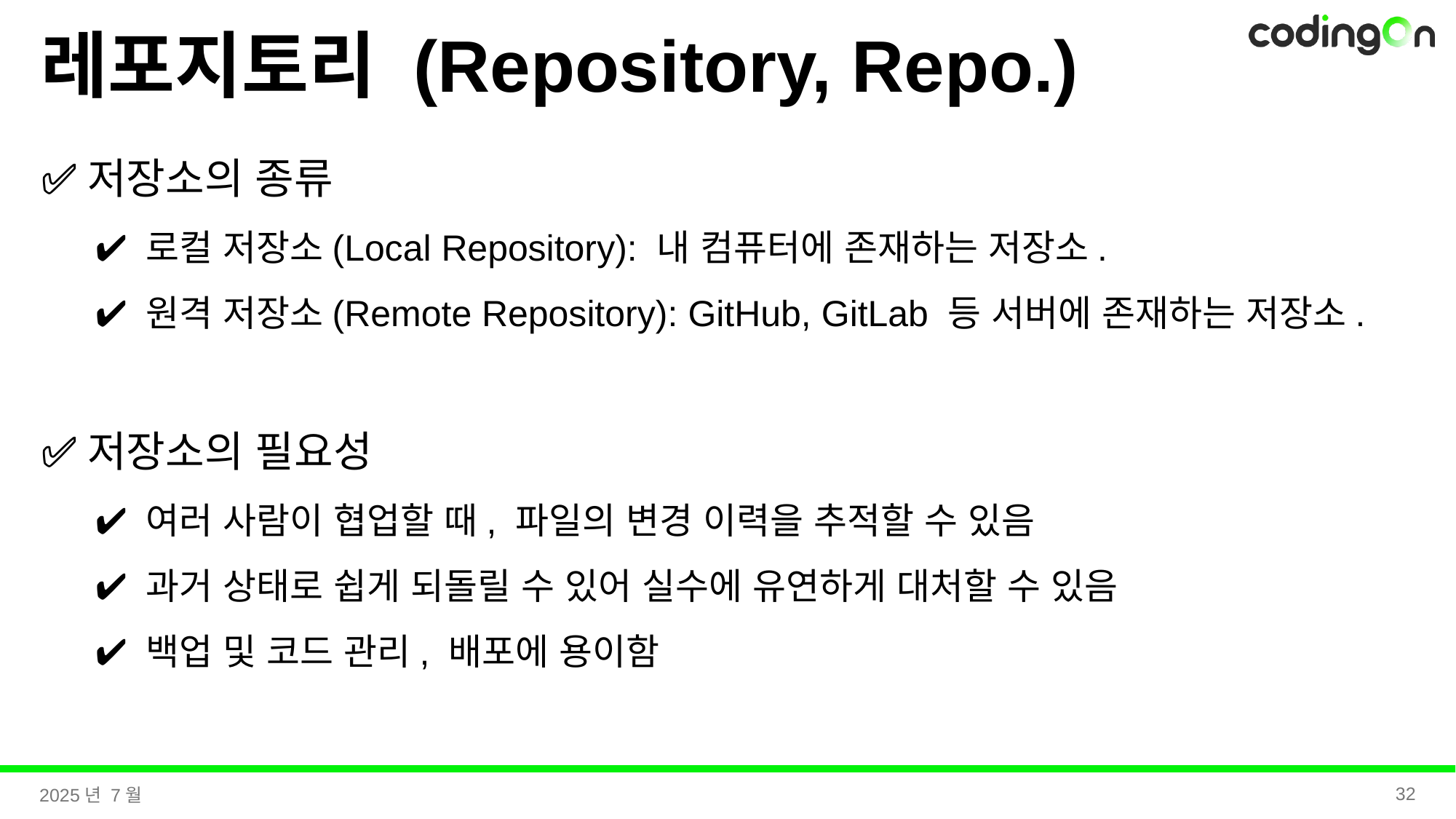

레포지토리 (Repository, Repo.)
✅저장소의 종류
✔️ 로컬 저장소(Local Repository): 내 컴퓨터에 존재하는 저장소.
✔️ 원격 저장소(Remote Repository): GitHub, GitLab 등 서버에 존재하는 저장소.

✅저장소의 필요성
✔️ 여러 사람이 협업할 때, 파일의 변경 이력을 추적할 수 있음
✔️ 과거 상태로 쉽게 되돌릴 수 있어 실수에 유연하게 대처할 수 있음
✔️ 백업 및 코드 관리, 배포에 용이함
32
2025년 7월